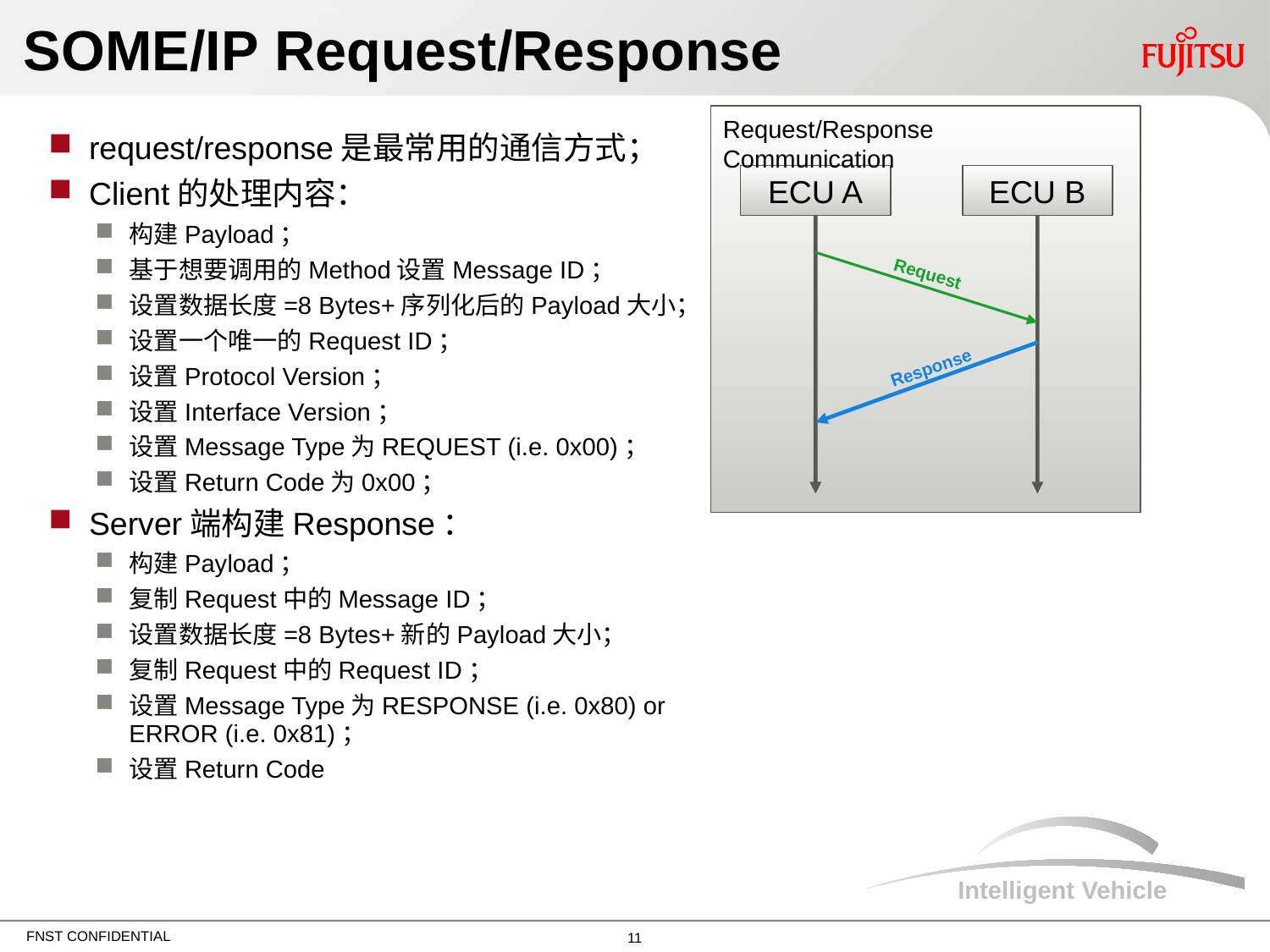

# SOME/IP Request/Response

Request/Response Communication
ECU A
ECU B
Request
Response
request/response是最常用的通信方式；
Client的处理内容：
构建Payload；
基于想要调用的Method设置Message ID；
设置数据长度=8 Bytes+序列化后的Payload大小；
设置一个唯一的Request ID；
设置Protocol Version；
设置Interface Version；
设置Message Type为REQUEST (i.e. 0x00)；
设置Return Code为0x00；
Server端构建Response：
构建Payload；
复制Request中的Message ID；
设置数据长度=8 Bytes+新的Payload大小；
复制Request中的Request ID；
设置Message Type为RESPONSE (i.e. 0x80) or ERROR (i.e. 0x81)；
设置Return Code

11